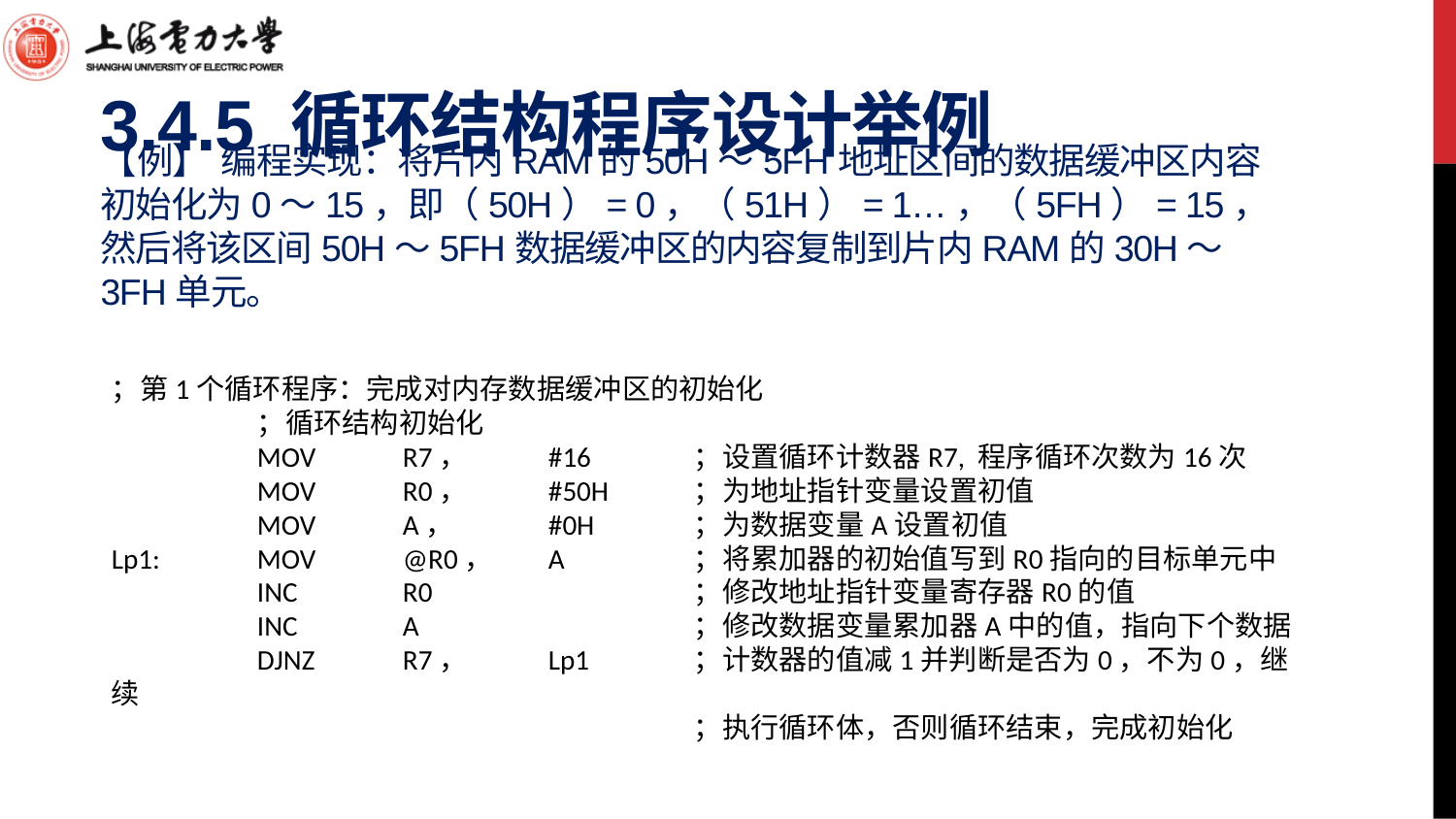

3.4.5 循环结构程序设计举例
# 【例】  编程实现：将片内RAM的50H～5FH地址区间的数据缓冲区内容初始化为0～15，即（50H）= 0，（51H）= 1…，（5FH）= 15，然后将该区间50H～5FH数据缓冲区的内容复制到片内RAM的30H～3FH单元。
；第1个循环程序：完成对内存数据缓冲区的初始化
	；循环结构初始化
	MOV 	R7，	#16	；设置循环计数器R7, 程序循环次数为16次
	MOV	R0，	#50H	；为地址指针变量设置初值
	MOV	A，	#0H	；为数据变量A设置初值
Lp1:	MOV	@R0，	A	；将累加器的初始值写到R0指向的目标单元中
	INC	R0		；修改地址指针变量寄存器R0的值
	INC 	A		；修改数据变量累加器A中的值，指向下个数据
	DJNZ	R7，	Lp1	；计数器的值减1并判断是否为0，不为0，继续
				；执行循环体，否则循环结束，完成初始化